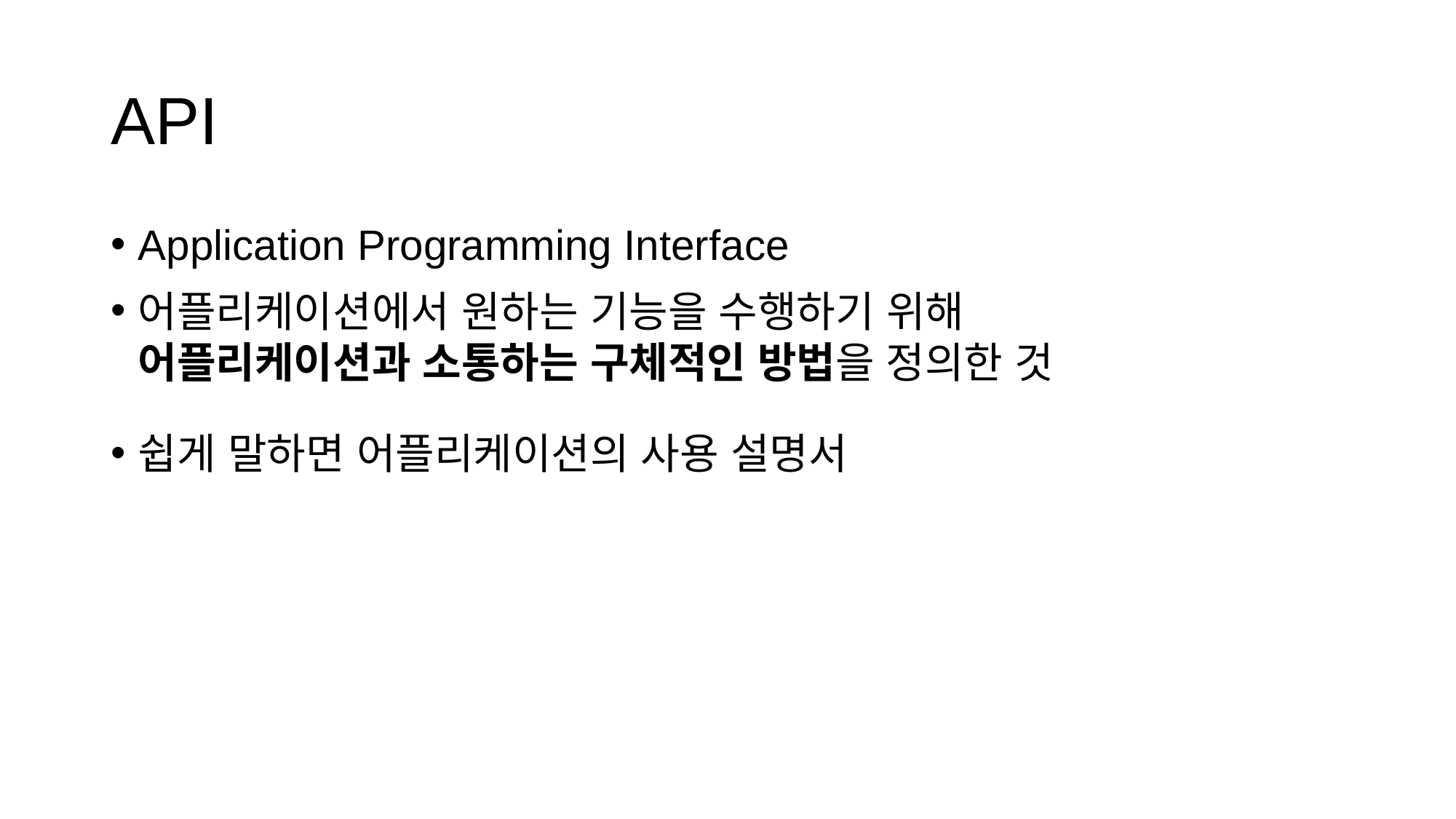

# API
Application Programming Interface
어플리케이션에서 원하는 기능을 수행하기 위해
어플리케이션과 소통하는 구체적인 방법을 정의한 것
쉽게 말하면 어플리케이션의 사용 설명서